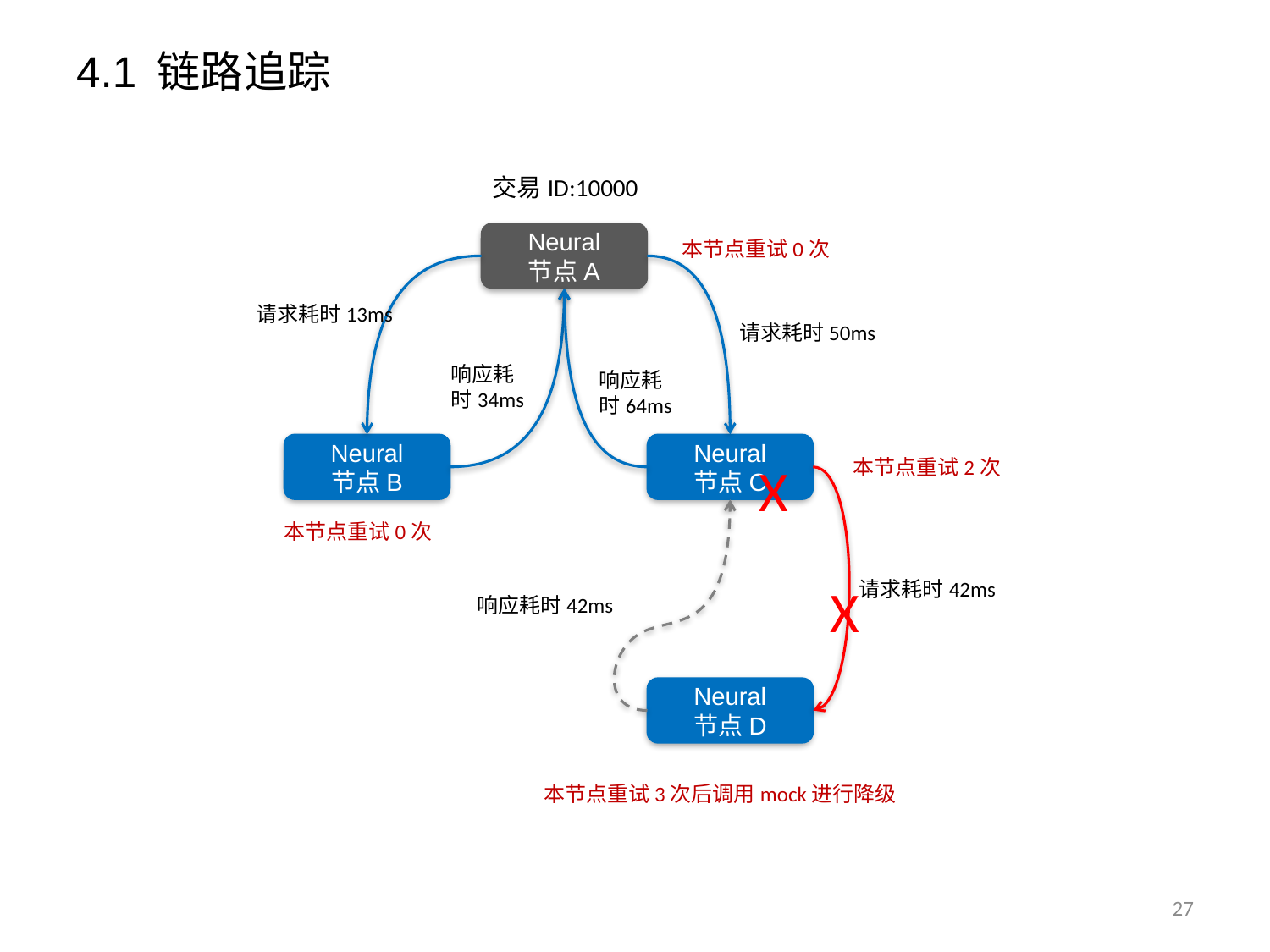

# 4.1 链路追踪
交易ID:10000
Neural
节点A
本节点重试0次
请求耗时13ms
请求耗时50ms
响应耗
时34ms
响应耗
时64ms
Neural
节点B
Neural
节点C
本节点重试2次
X
本节点重试0次
请求耗时42ms
X
响应耗时42ms
Neural
节点D
本节点重试3次后调用mock进行降级
27